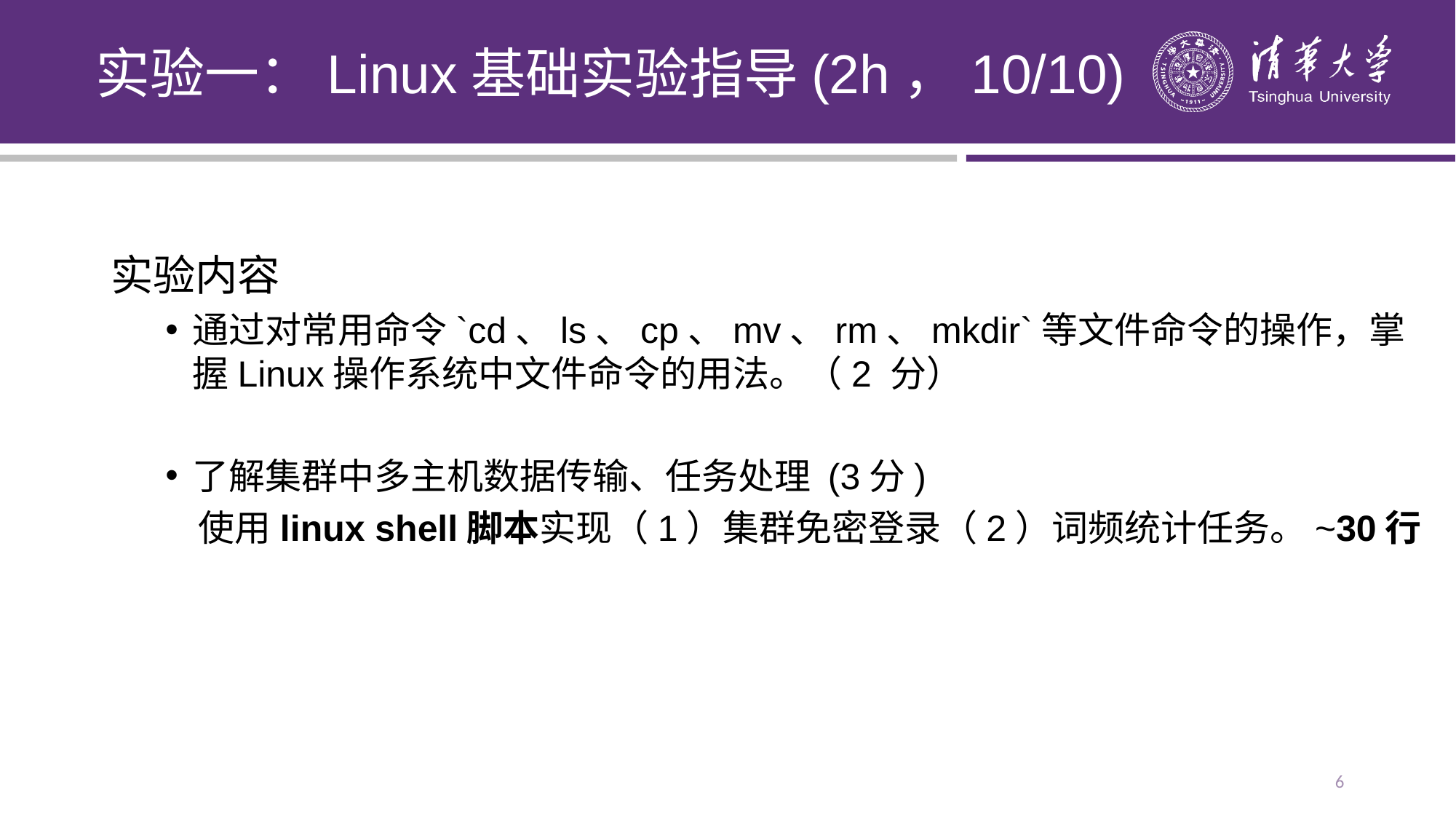

实验一：Linux基础实验指导(2h，10/10)
实验内容
通过对常用命令`cd、ls、cp、mv、rm、mkdir`等文件命令的操作，掌握Linux操作系统中文件命令的用法。（2 分）

了解集群中多主机数据传输、任务处理 (3分)
   使用linux shell脚本实现（1）集群免密登录（2）词频统计任务。~30行

6